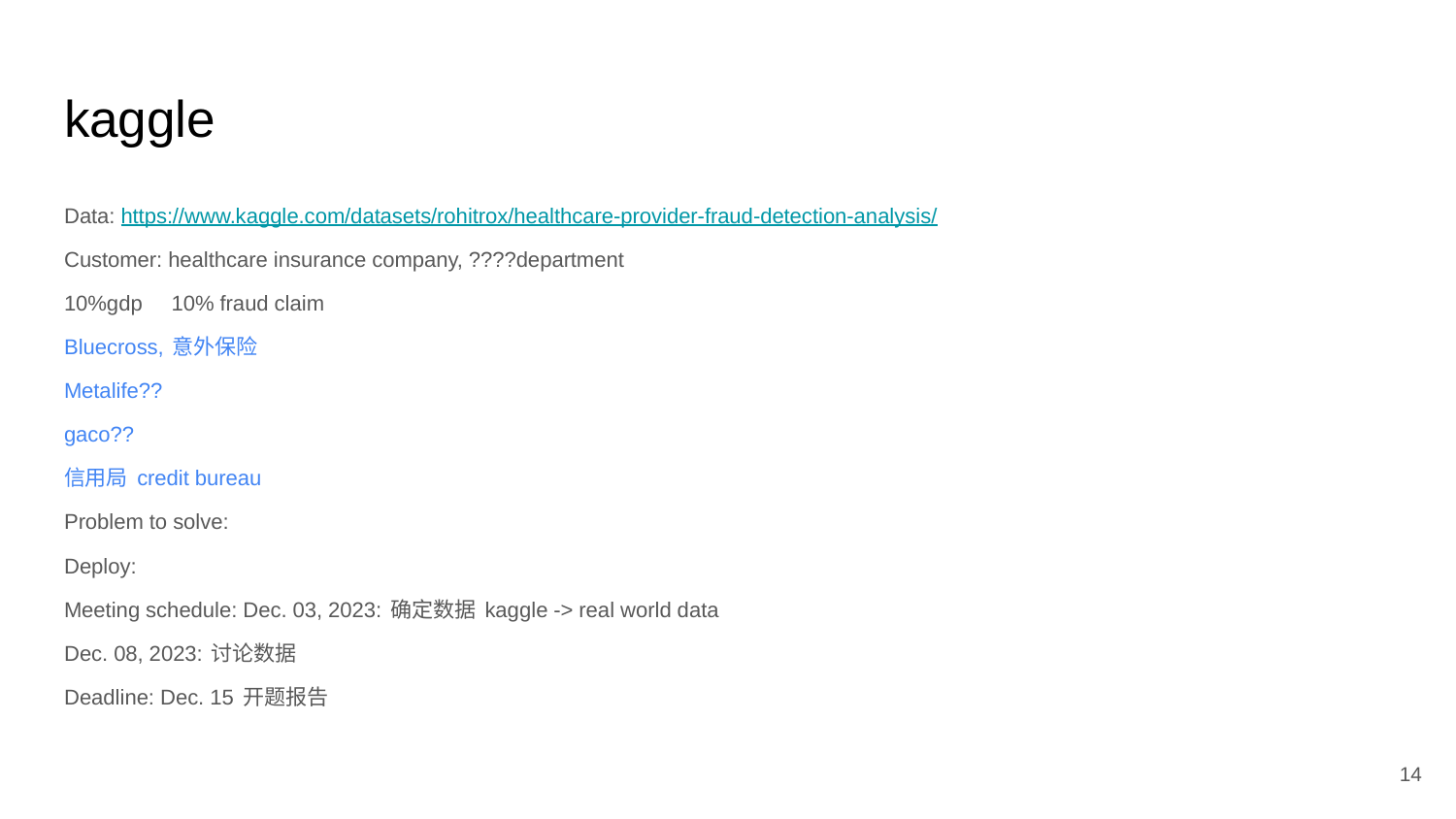

# kaggle
Data: https://www.kaggle.com/datasets/rohitrox/healthcare-provider-fraud-detection-analysis/
Customer: healthcare insurance company, ????department
10%gdp     10% fraud claim
Bluecross, 意外保险
Metalife??
gaco??
信用局 credit bureau
Problem to solve:
Deploy:
Meeting schedule: Dec. 03, 2023: 确定数据 kaggle -> real world data
Dec. 08, 2023: 讨论数据
Deadline: Dec. 15 开题报告
14